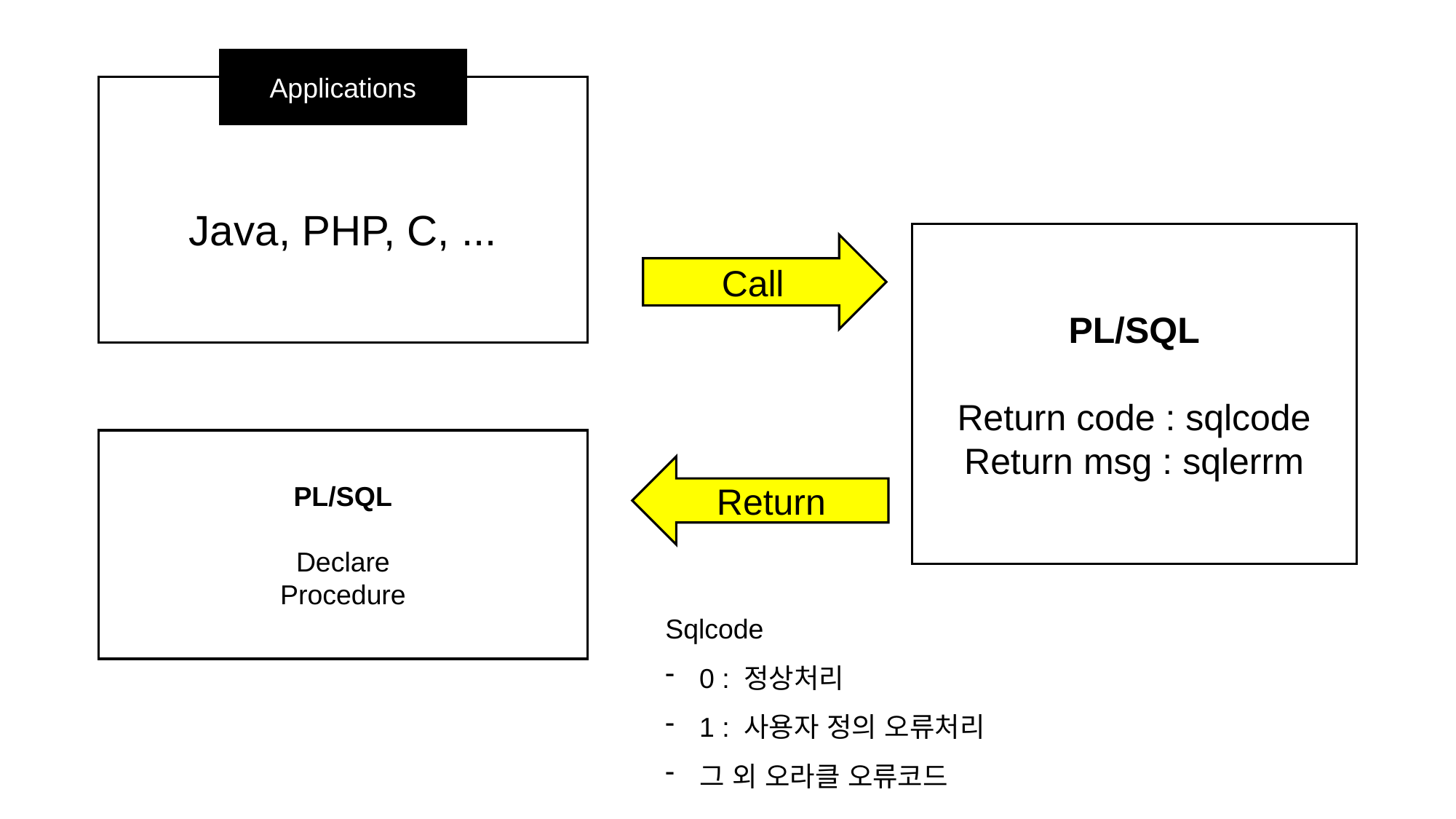

Applications

Java, PHP, C, ...
PL/SQL

Return code : sqlcode
Return msg : sqlerrm
Call
PL/SQL

Declare
Procedure
Return
Sqlcode
0 : 정상처리
1 : 사용자 정의 오류처리
그 외 오라클 오류코드